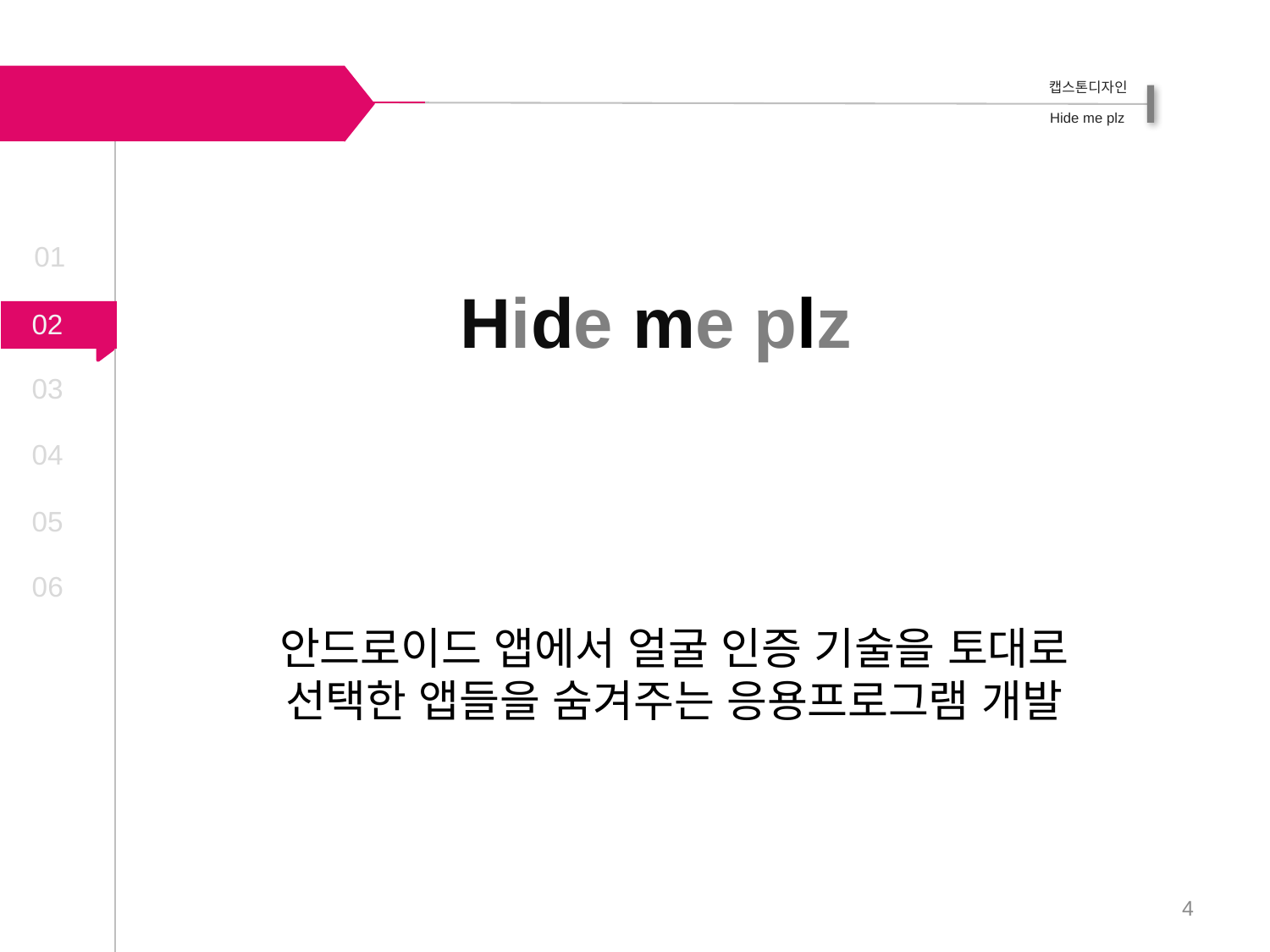

설계 주제
01
Hide me plz
02

03
04
05
06
안드로이드 앱에서 얼굴 인증 기술을 토대로 선택한 앱들을 숨겨주는 응용프로그램 개발
4